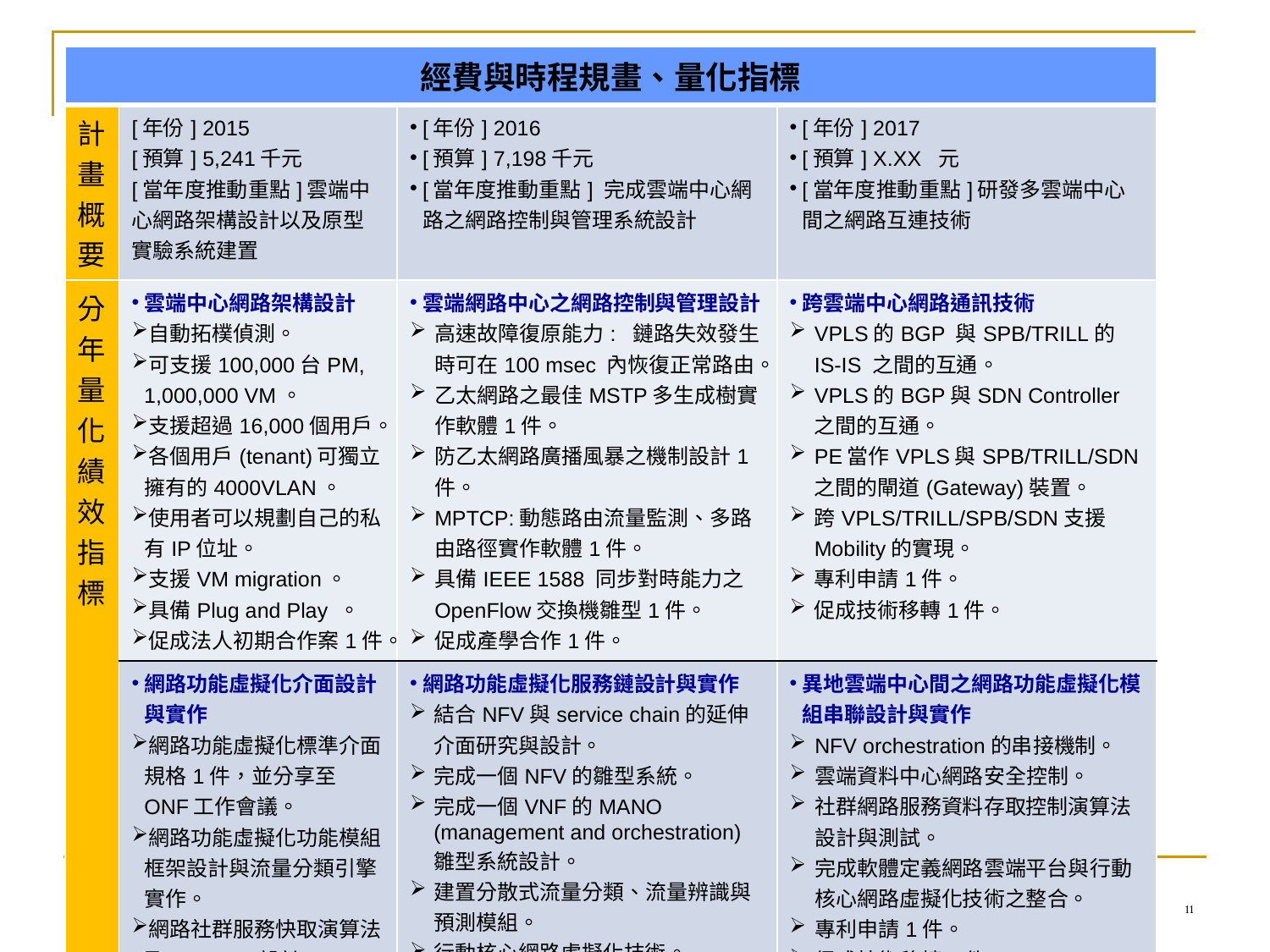

| 經費與時程規畫、量化指標 |  |  |  |
| --- | --- | --- | --- |
| 計畫概要 | [年份] 2015 [預算] 5,241千元 [當年度推動重點]雲端中心網路架構設計以及原型實驗系統建置 | [年份] 2016 [預算] 7,198千元 [當年度推動重點] 完成雲端中心網路之網路控制與管理系統設計 | [年份] 2017 [預算] X.XX 元 [當年度推動重點]研發多雲端中心間之網路互連技術 |
| 分年量化績效指標 | 雲端中心網路架構設計 自動拓樸偵測。 可支援100,000台PM, 1,000,000 VM。 支援超過16,000個用戶。 各個用戶(tenant)可獨立擁有的4000VLAN。 使用者可以規劃自己的私有IP位址。 支援VM migration。 具備Plug and Play 。 促成法人初期合作案1件。 | 雲端網路中心之網路控制與管理設計 高速故障復原能力: 鏈路失效發生時可在100 msec 內恢復正常路由。 乙太網路之最佳MSTP多生成樹實作軟體1件。 防乙太網路廣播風暴之機制設計1件。 MPTCP:動態路由流量監測、多路由路徑實作軟體1件。 具備IEEE 1588 同步對時能力之OpenFlow交換機雛型1件。 促成產學合作1件。 | 跨雲端中心網路通訊技術 VPLS的BGP 與SPB/TRILL的IS-IS 之間的互通。 VPLS的BGP與SDN Controller之間的互通。 PE當作VPLS與SPB/TRILL/SDN之間的閘道(Gateway)裝置。 跨VPLS/TRILL/SPB/SDN支援Mobility的實現。 專利申請1件。 促成技術移轉1件。 |
|  | 網路功能虛擬化介面設計與實作 網路功能虛擬化標準介面規格1件，並分享至ONF工作會議。 網路功能虛擬化功能模組框架設計與流量分類引擎實作。 網路社群服務快取演算法及NFV/DPI設計。 促成法人初期合作案1件。 | 網路功能虛擬化服務鏈設計與實作 結合NFV與service chain的延伸介面研究與設計。 完成一個NFV的雛型系統。 完成一個VNF的MANO (management and orchestration)雛型系統設計。 建置分散式流量分類、流量辨識與預測模組。 行動核心網路虛擬化技術。 專利申請1件。 促成產學合作1件。 | 異地雲端中心間之網路功能虛擬化模組串聯設計與實作 NFV orchestration的串接機制。 雲端資料中心網路安全控制。 社群網路服務資料存取控制演算法設計與測試。 完成軟體定義網路雲端平台與行動核心網路虛擬化技術之整合。 專利申請1件。 促成技術移轉1件。 |
11